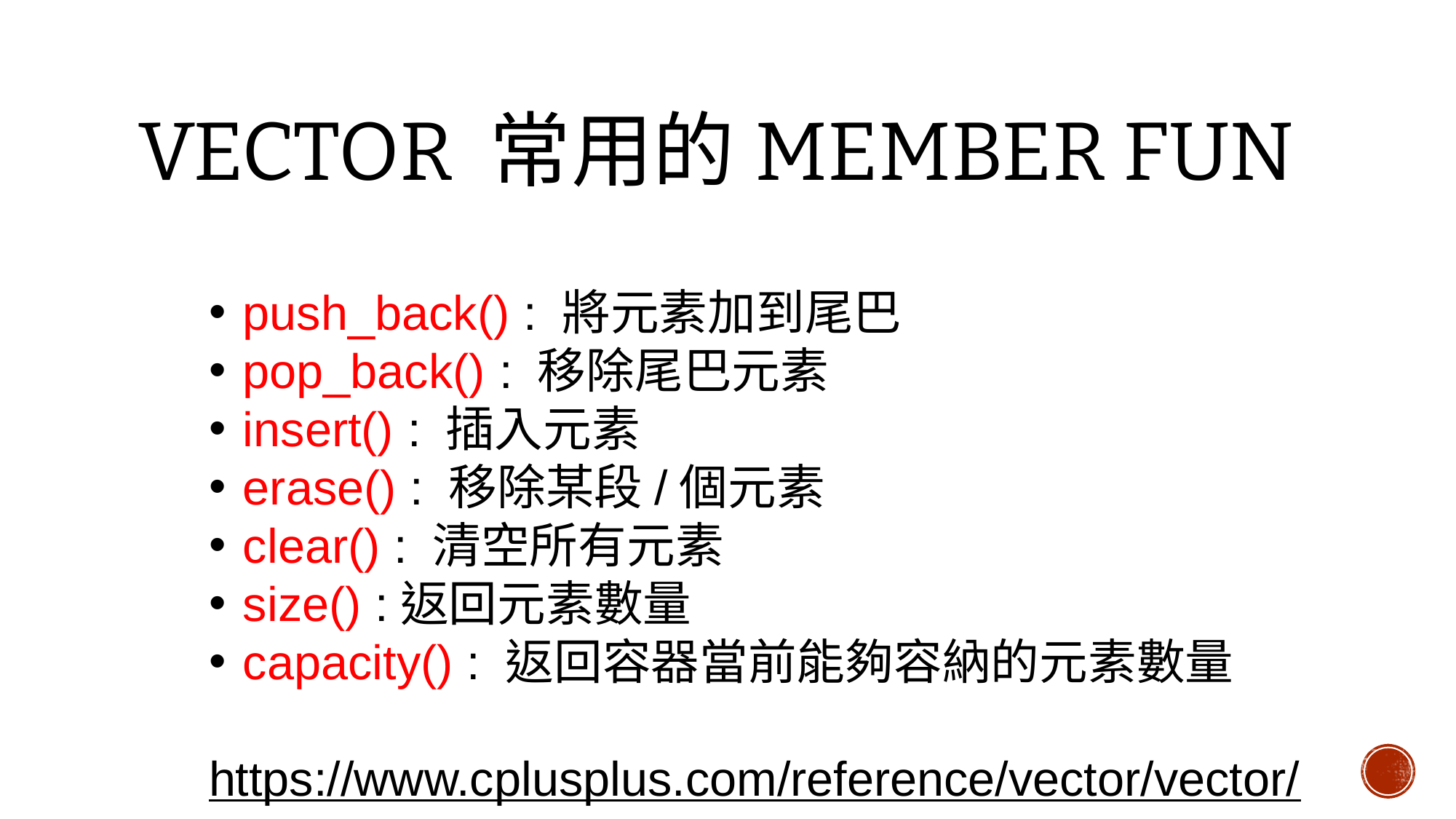

# VECTOR 常用的MEMBER FUN
push_back() : 將元素加到尾巴
pop_back() : 移除尾巴元素
insert() : 插入元素
erase() : 移除某段/個元素
clear() : 清空所有元素
size() :返回元素數量
capacity() : 返回容器當前能夠容納的元素數量

https://www.cplusplus.com/reference/vector/vector/